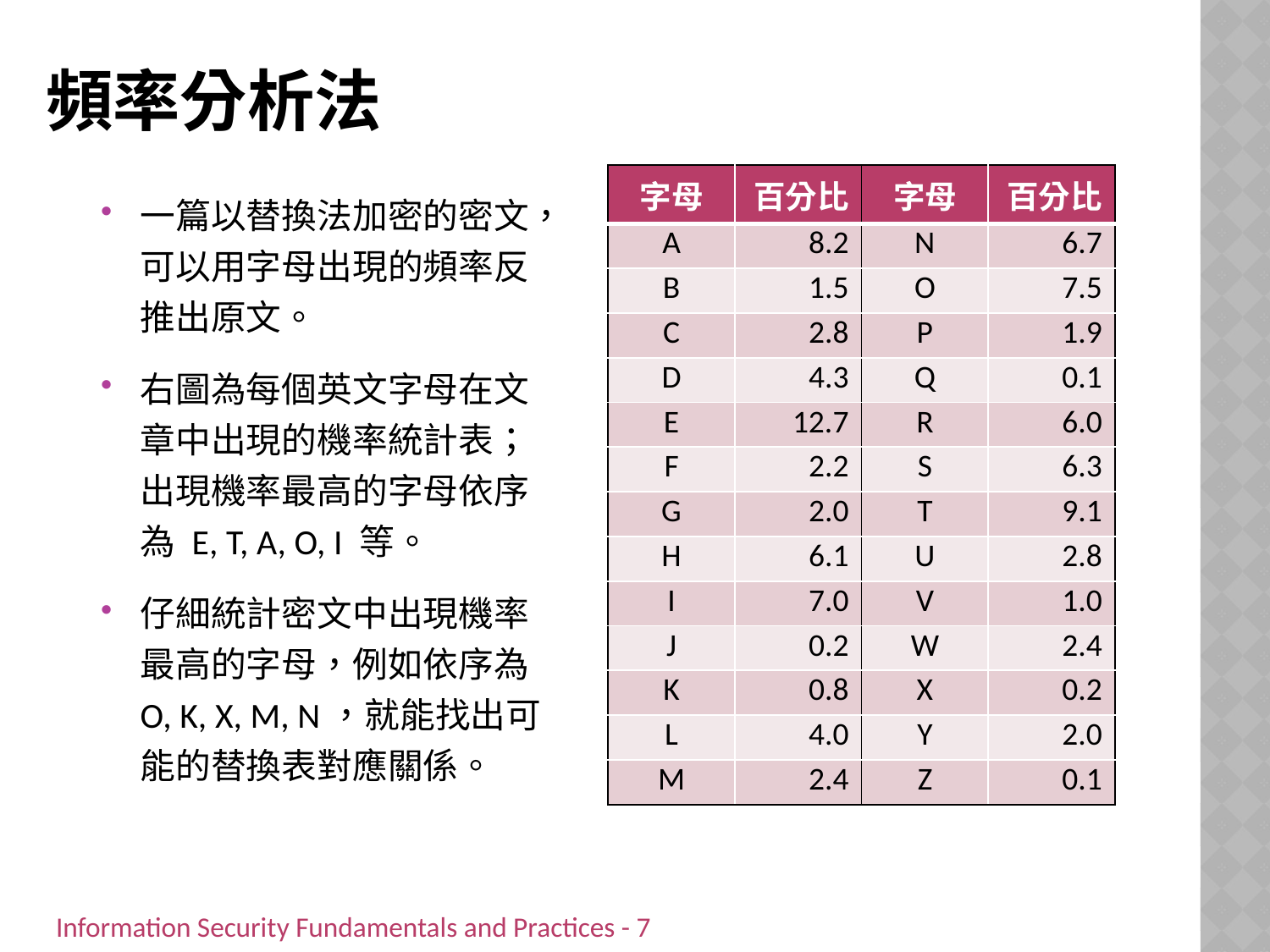

# 頻率分析法
| 字母 | 百分比 | 字母 | 百分比 |
| --- | --- | --- | --- |
| A | 8.2 | N | 6.7 |
| B | 1.5 | O | 7.5 |
| C | 2.8 | P | 1.9 |
| D | 4.3 | Q | 0.1 |
| E | 12.7 | R | 6.0 |
| F | 2.2 | S | 6.3 |
| G | 2.0 | T | 9.1 |
| H | 6.1 | U | 2.8 |
| I | 7.0 | V | 1.0 |
| J | 0.2 | W | 2.4 |
| K | 0.8 | X | 0.2 |
| L | 4.0 | Y | 2.0 |
| M | 2.4 | Z | 0.1 |
一篇以替換法加密的密文，可以用字母出現的頻率反推出原文。
右圖為每個英文字母在文章中出現的機率統計表；出現機率最高的字母依序為 E, T, A, O, I 等。
仔細統計密文中出現機率最高的字母，例如依序為 O, K, X, M, N，就能找出可能的替換表對應關係。